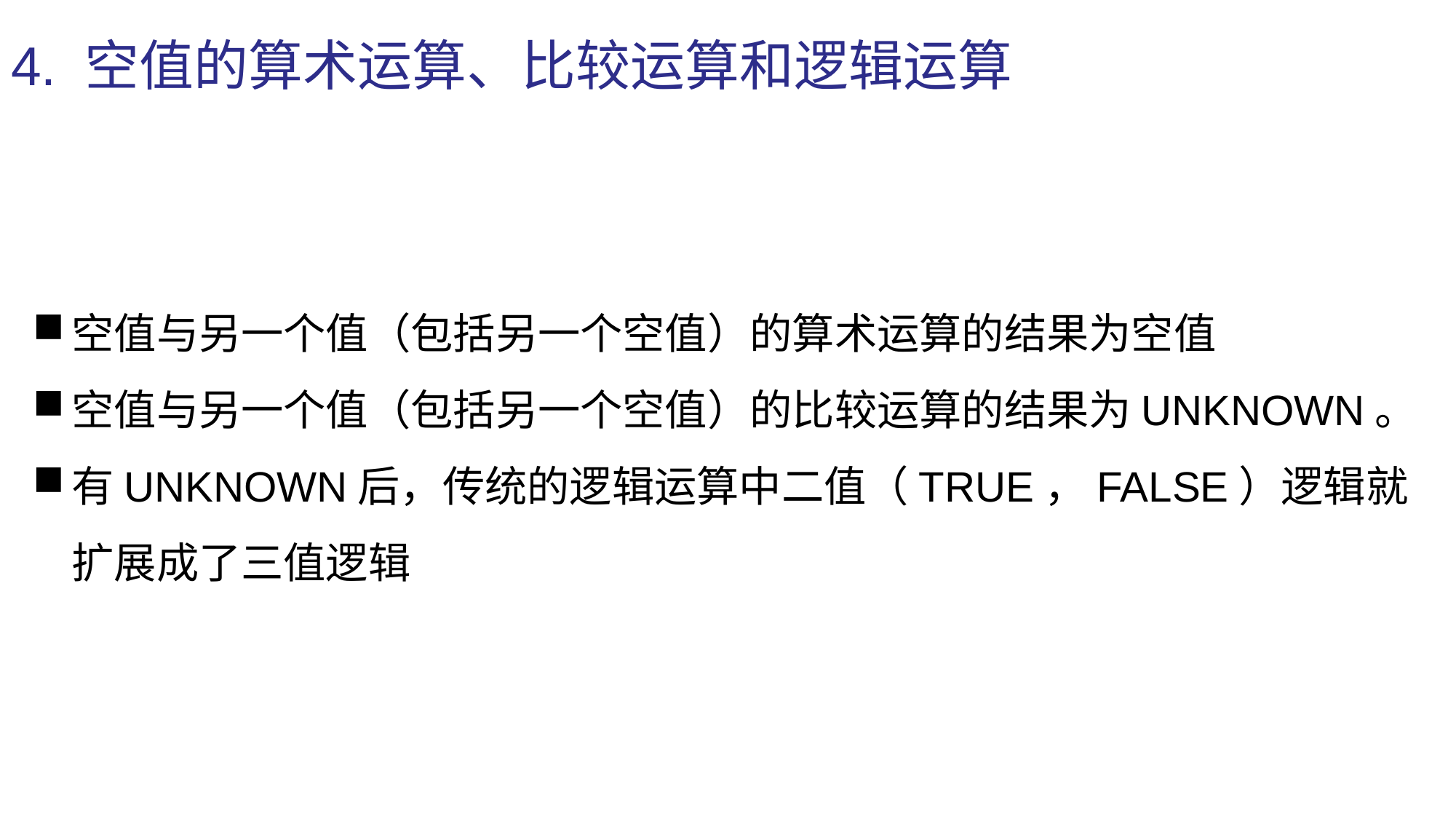

4. 空值的算术运算、比较运算和逻辑运算
空值与另一个值（包括另一个空值）的算术运算的结果为空值
空值与另一个值（包括另一个空值）的比较运算的结果为UNKNOWN。
有UNKNOWN后，传统的逻辑运算中二值（TRUE，FALSE）逻辑就扩展成了三值逻辑